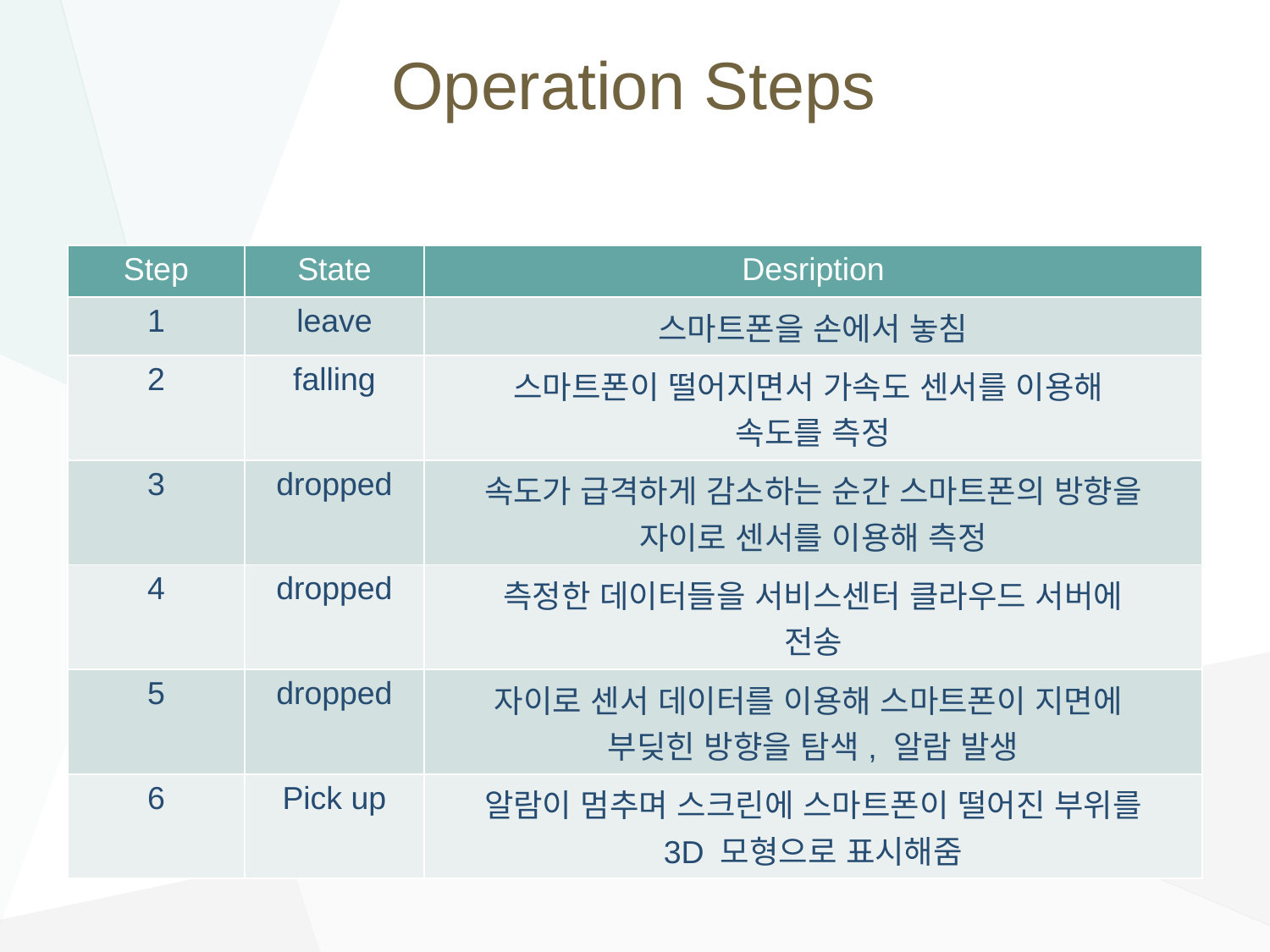

# Operation Steps
| Step | State | Desription |
| --- | --- | --- |
| 1 | leave | 스마트폰을 손에서 놓침 |
| 2 | falling | 스마트폰이 떨어지면서 가속도 센서를 이용해  속도를 측정 |
| 3 | dropped | 속도가 급격하게 감소하는 순간 스마트폰의 방향을 자이로 센서를 이용해 측정 |
| 4 | dropped | 측정한 데이터들을 서비스센터 클라우드 서버에 전송 |
| 5 | dropped | 자이로 센서 데이터를 이용해 스마트폰이 지면에 부딪힌 방향을 탐색, 알람 발생 |
| 6 | Pick up | 알람이 멈추며 스크린에 스마트폰이 떨어진 부위를 3D 모형으로 표시해줌 |